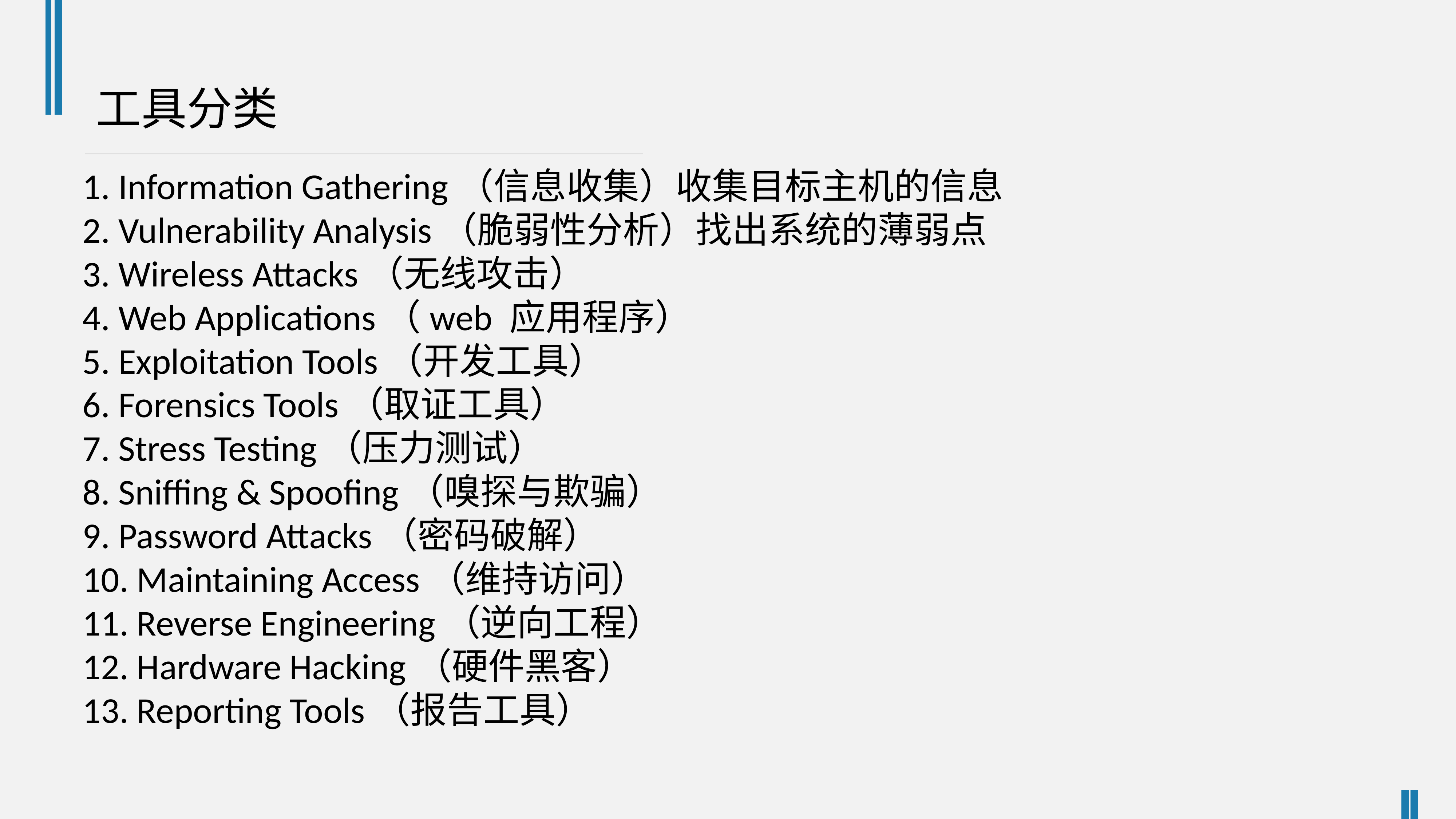

工具分类
1. Information Gathering（信息收集）收集目标主机的信息
2. Vulnerability Analysis（脆弱性分析）找出系统的薄弱点
3. Wireless Attacks（无线攻击）
4. Web Applications（web 应用程序）
5. Exploitation Tools（开发工具）
6. Forensics Tools（取证工具）
7. Stress Testing（压力测试）
8. Sniffing & Spoofing（嗅探与欺骗）
9. Password Attacks（密码破解）
10. Maintaining Access（维持访问）
11. Reverse Engineering（逆向工程）
12. Hardware Hacking（硬件黑客）
13. Reporting Tools（报告工具）